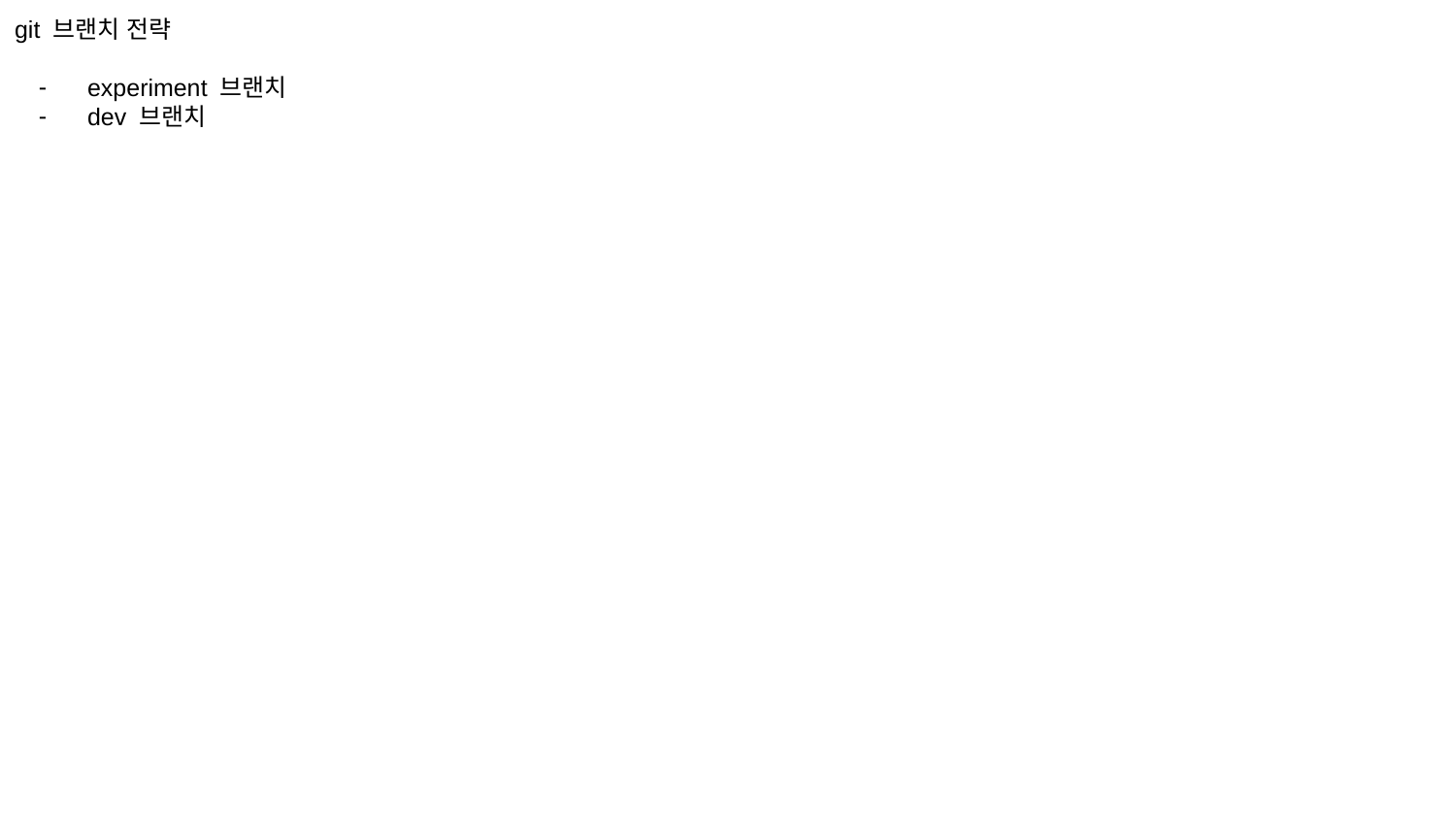

git 브랜치 전략

experiment 브랜치
dev 브랜치